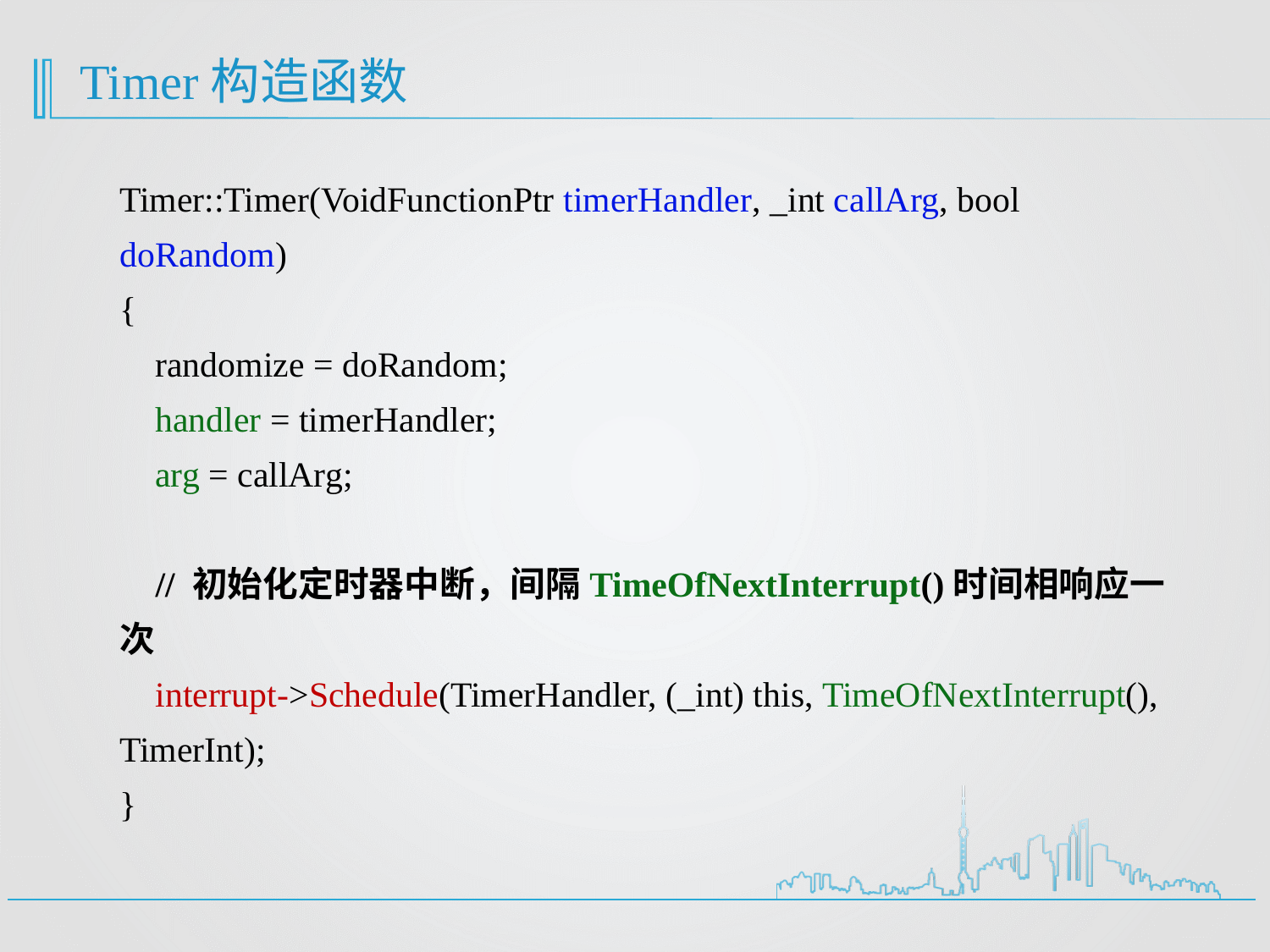

# Timer构造函数
Timer::Timer(VoidFunctionPtr timerHandler, _int callArg, bool doRandom)
{
    randomize = doRandom;
    handler = timerHandler;
    arg = callArg;

    // 初始化定时器中断，间隔TimeOfNextInterrupt()时间相响应一次
    interrupt->Schedule(TimerHandler, (_int) this, TimeOfNextInterrupt(), TimerInt);
}